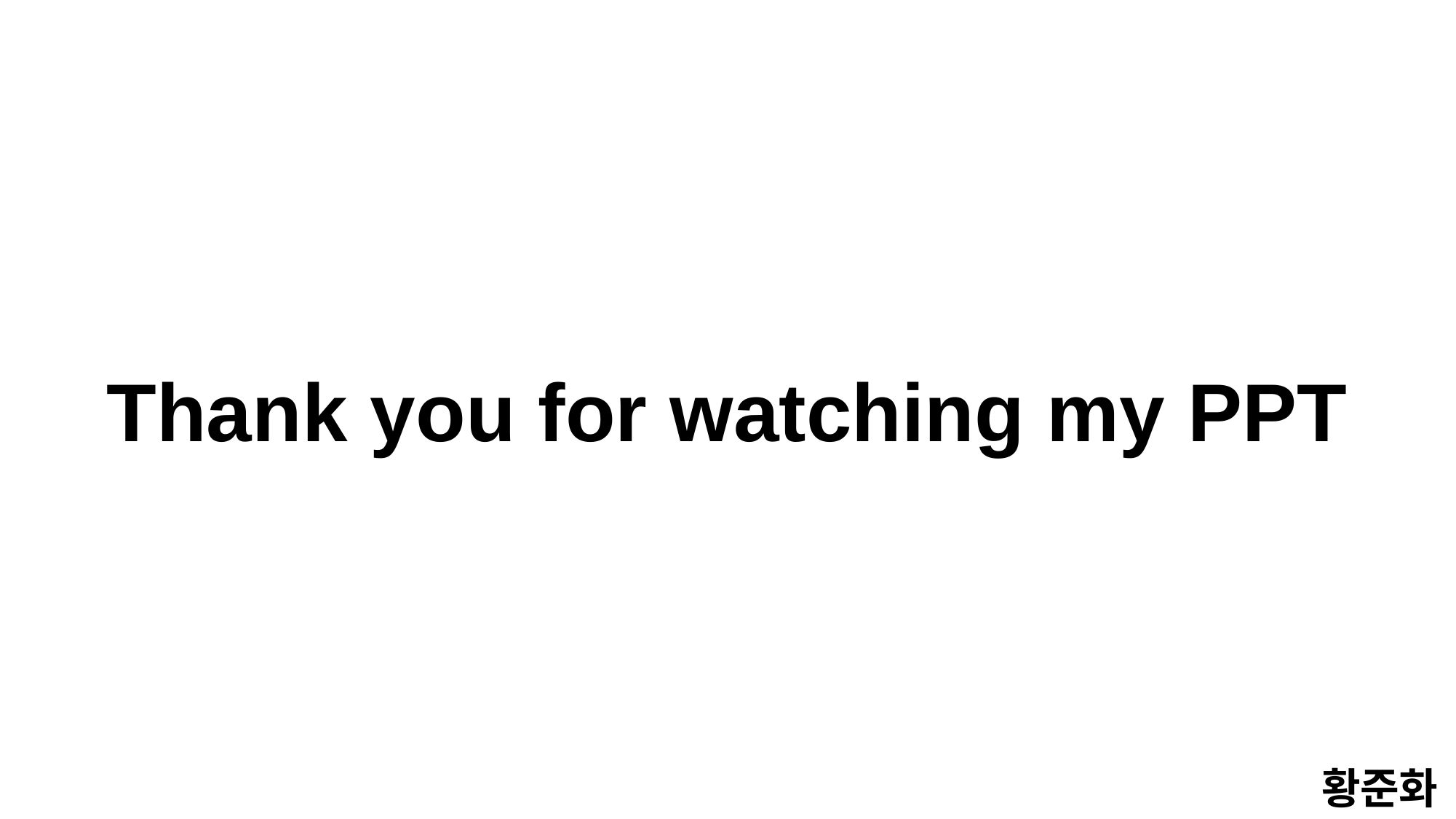

Thank you for watching my PPT
황준화